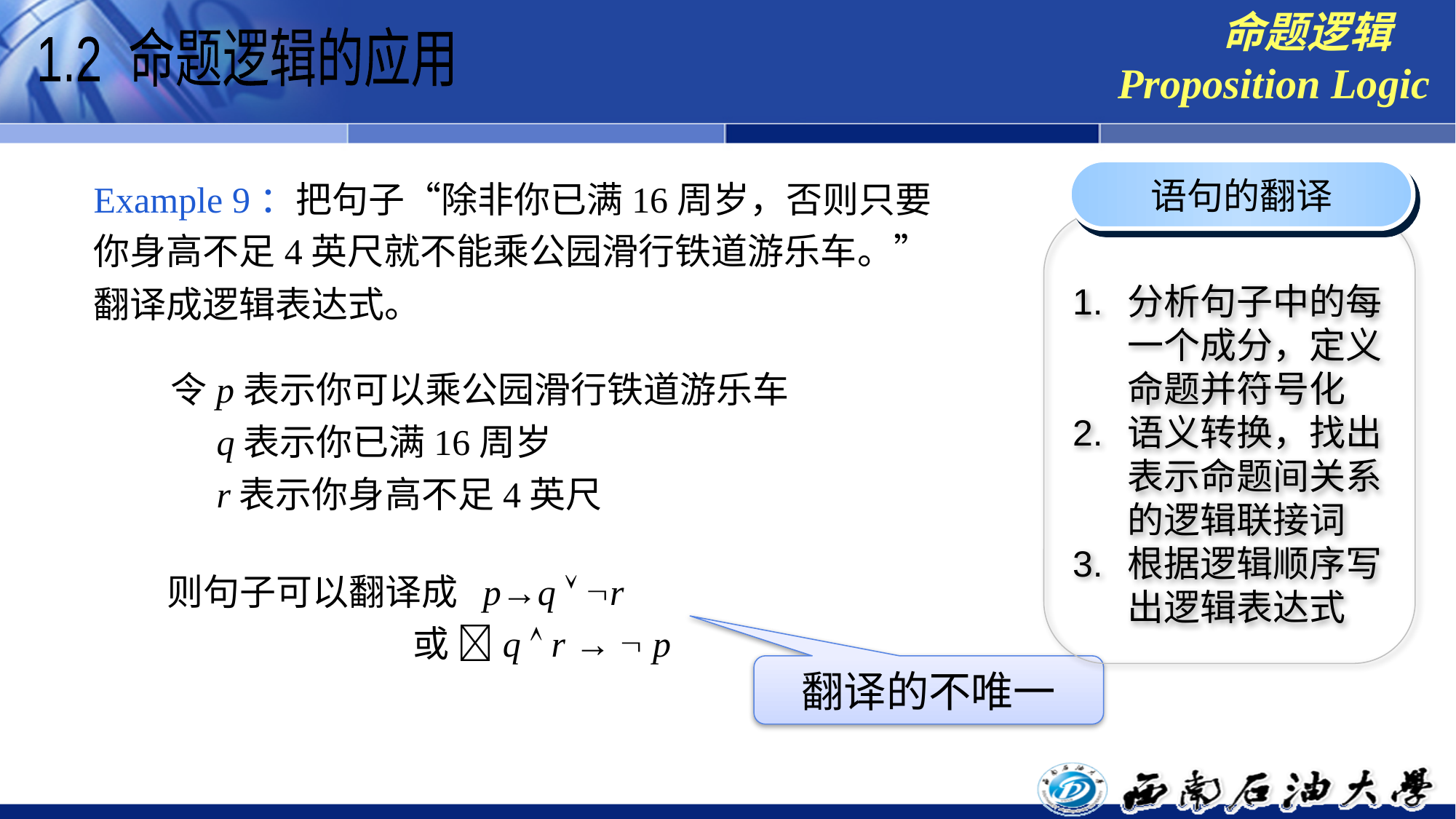

命题逻辑
Proposition Logic
1.2  命题逻辑的应用
语句的翻译
Example 9：把句子“除非你已满16周岁，否则只要你身高不足4英尺就不能乘公园滑行铁道游乐车。”翻译成逻辑表达式。

分析句子中的每一个成分，定义命题并符号化
语义转换，找出表示命题间关系的逻辑联接词
根据逻辑顺序写出逻辑表达式
令p表示你可以乘公园滑行铁道游乐车
     q表示你已满16周岁
     r表示你身高不足4英尺
则句子可以翻译成  p→q ∨ ¬r
                             或 ¬q ∧ r → ¬ p
翻译的不唯一